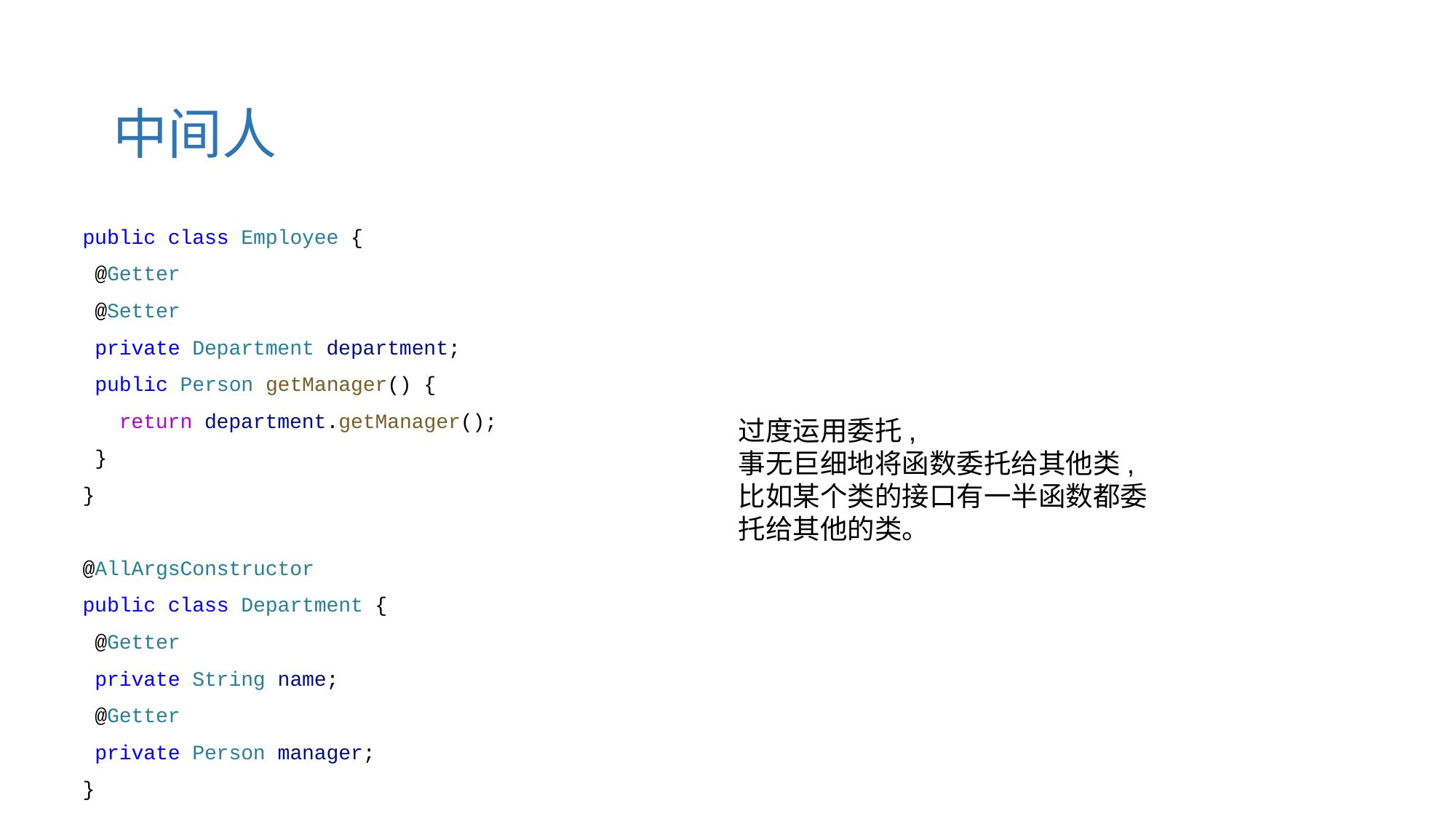

中间人
public class Employee {
 @Getter
 @Setter
 private Department department;
 public Person getManager() {
   return department.getManager();
 }
}

@AllArgsConstructor
public class Department {
 @Getter
 private String name;
 @Getter
 private Person manager;
}
过度运用委托,
事无巨细地将函数委托给其他类,
比如某个类的接口有一半函数都委
托给其他的类。